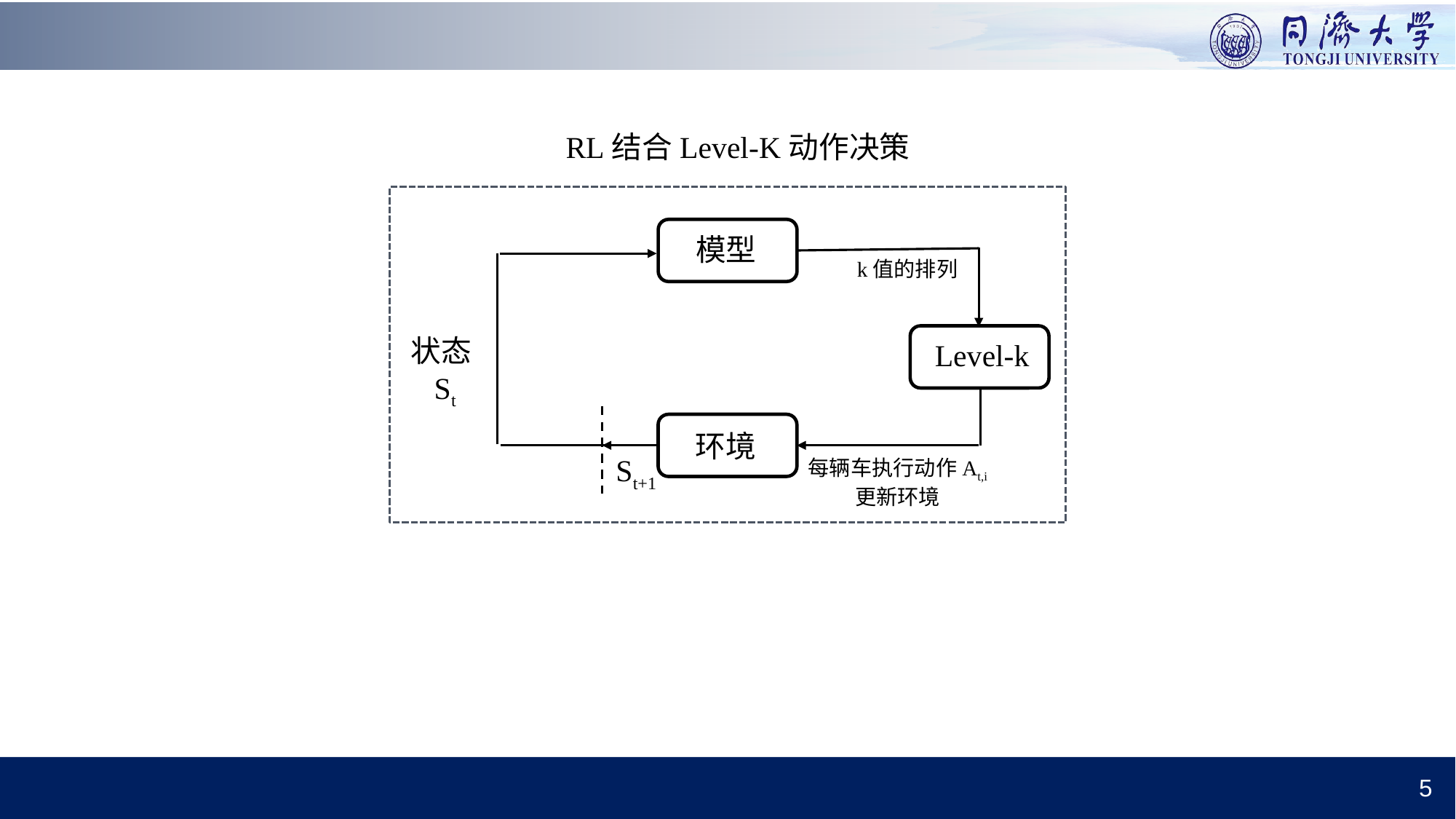

RL结合Level-K动作决策

模型
k值的排列

Level-k
状态St

环境
St+1
每辆车执行动作At,i
更新环境

5